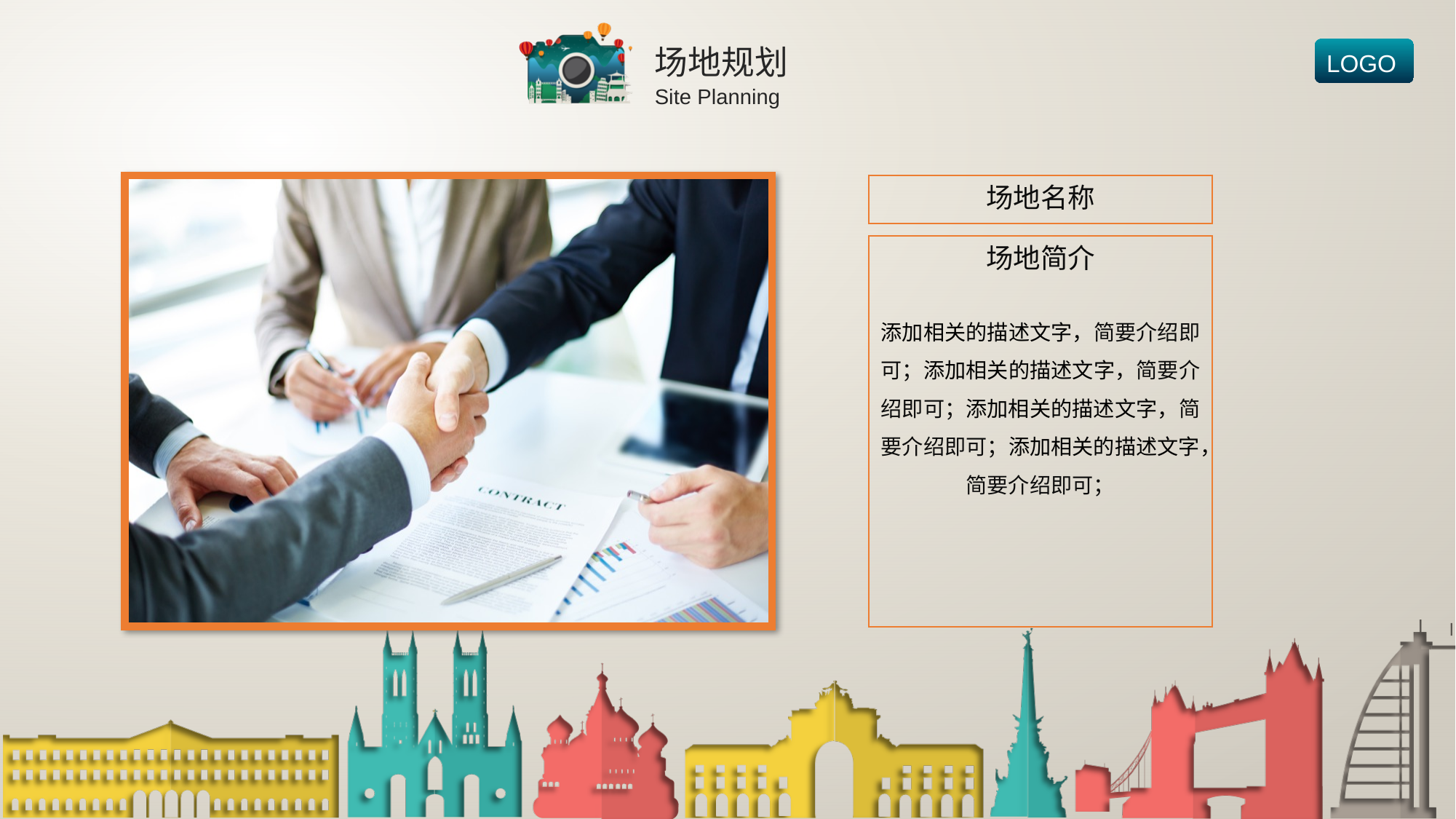

场地规划
Site Planning

场地名称
场地简介

添加相关的描述文字，简要介绍即可；添加相关的描述文字，简要介绍即可；添加相关的描述文字，简要介绍即可；添加相关的描述文字，简要介绍即可；